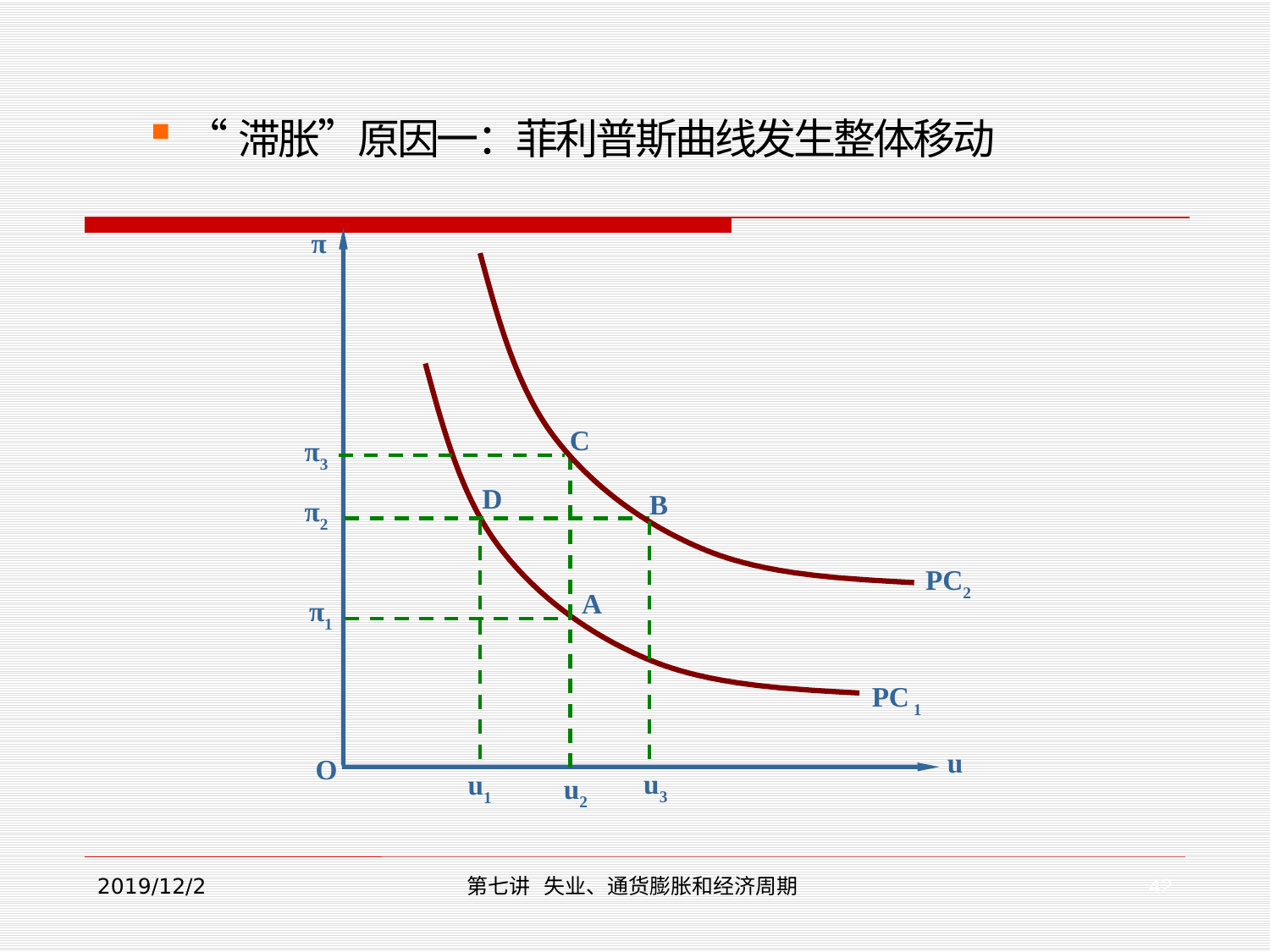

“滞胀”原因一：菲利普斯曲线发生整体移动
π

C
π3
D
B
π2
PC2
A
π1
PC 1
u
O
u3

u1
u2
42
2019/12/2
第七讲   失业、通货膨胀和经济周期